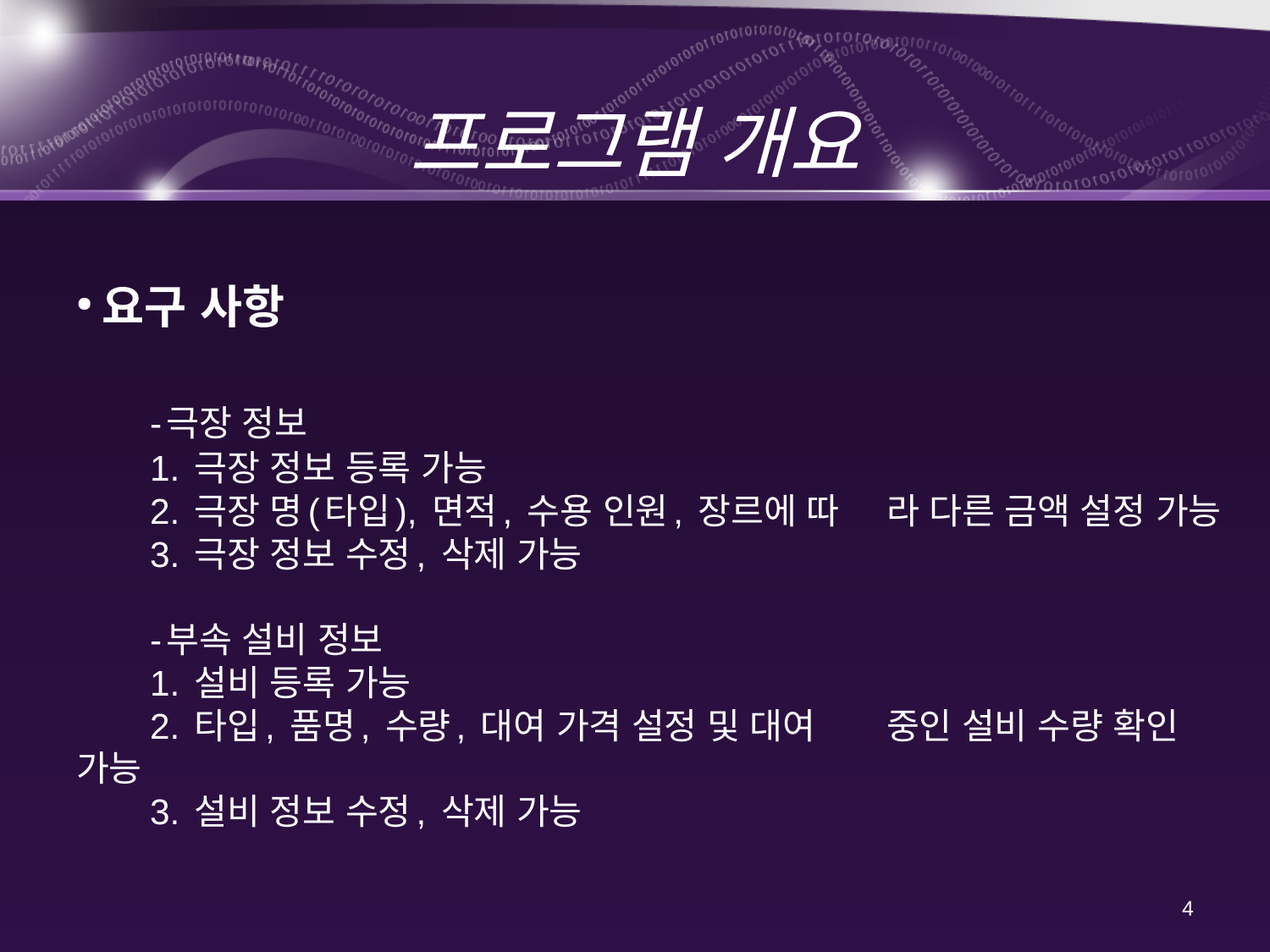

# 프로그램 개요

 요구 사항

	-극장 정보
 		1. 극장 정보 등록 가능
		2. 극장 명(타입), 면적, 수용 인원, 장르에 따			라 다른 금액 설정 가능
		3. 극장 정보 수정, 삭제 가능

	-부속 설비 정보
		1. 설비 등록 가능
		2. 타입, 품명, 수량, 대여 가격 설정 및 대여 			중인 설비 수량 확인 가능
		3. 설비 정보 수정, 삭제 가능

4